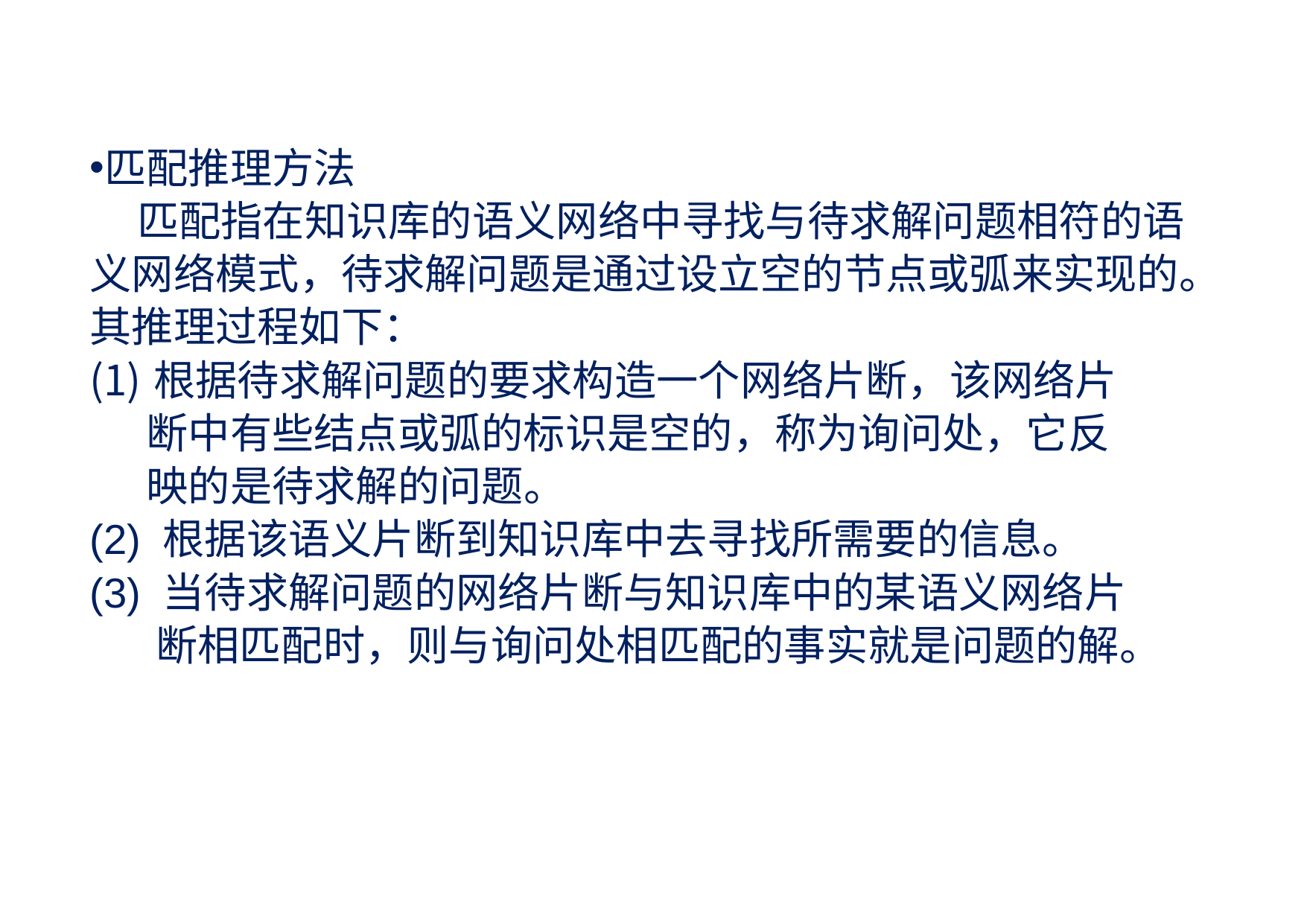

匹配推理方法
    匹配指在知识库的语义网络中寻找与待求解问题相符的语义网络模式，待求解问题是通过设立空的节点或弧来实现的。其推理过程如下：
根据待求解问题的要求构造一个网络片断，该网络片
     断中有些结点或弧的标识是空的，称为询问处，它反
     映的是待求解的问题。
(2) 根据该语义片断到知识库中去寻找所需要的信息。
(3) 当待求解问题的网络片断与知识库中的某语义网络片
      断相匹配时，则与询问处相匹配的事实就是问题的解。
94